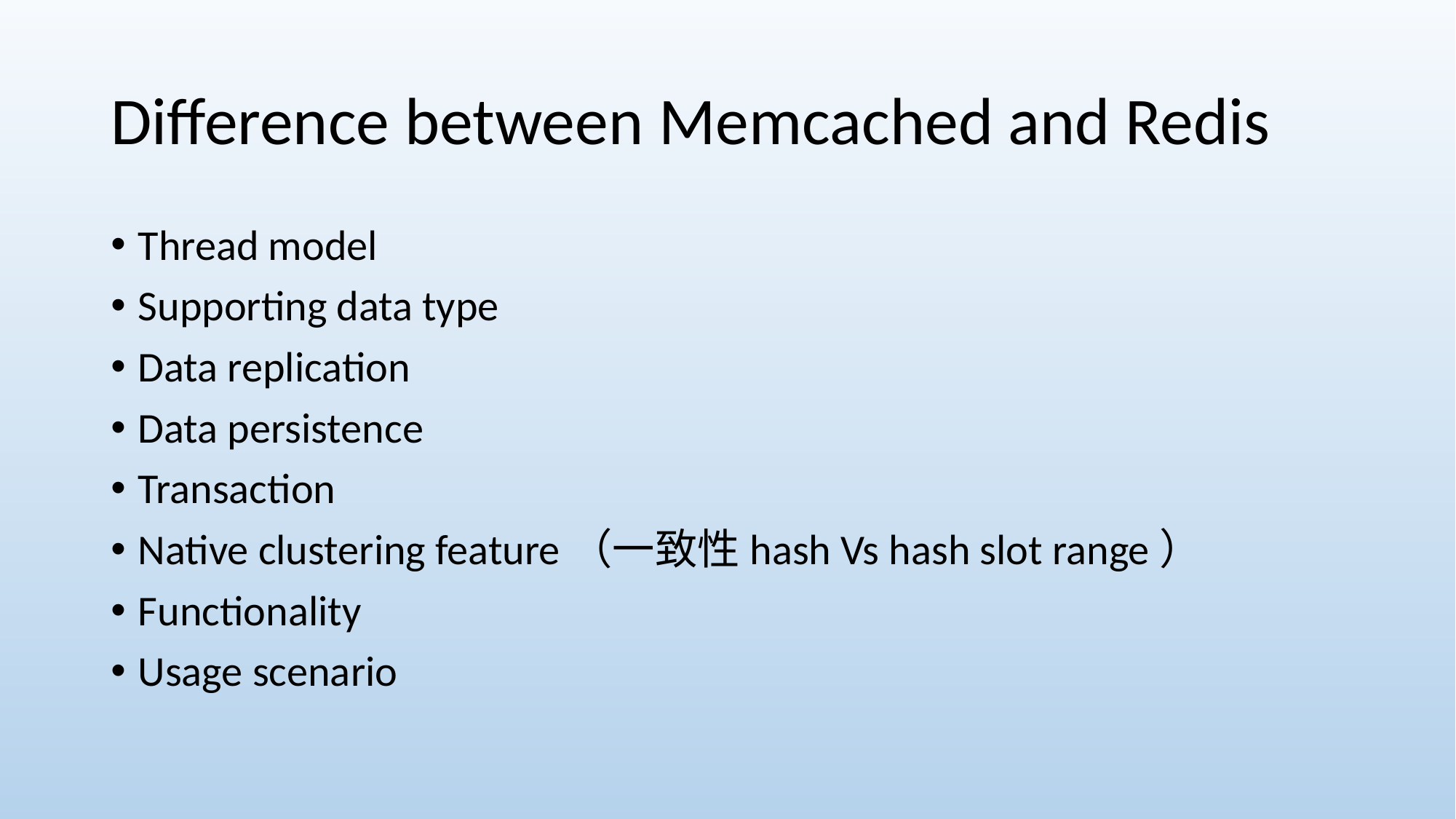

# Difference between Memcached and Redis
Thread model
Supporting data type
Data replication
Data persistence
Transaction
Native clustering feature（一致性hash Vs hash slot range）
Functionality
Usage scenario